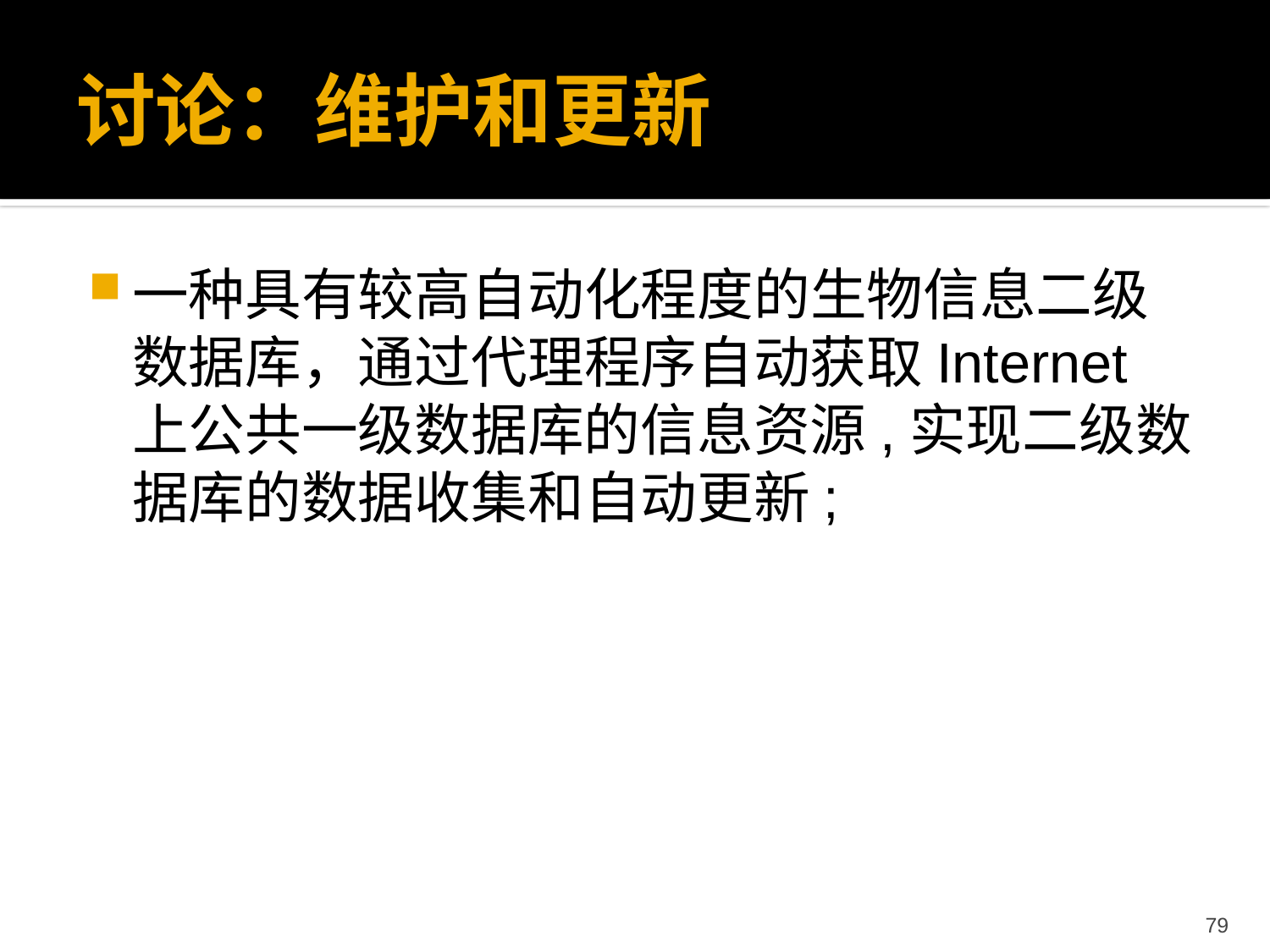

# 讨论：维护和更新
一种具有较高自动化程度的生物信息二级数据库，通过代理程序自动获取Internet上公共一级数据库的信息资源,实现二级数据库的数据收集和自动更新;
79